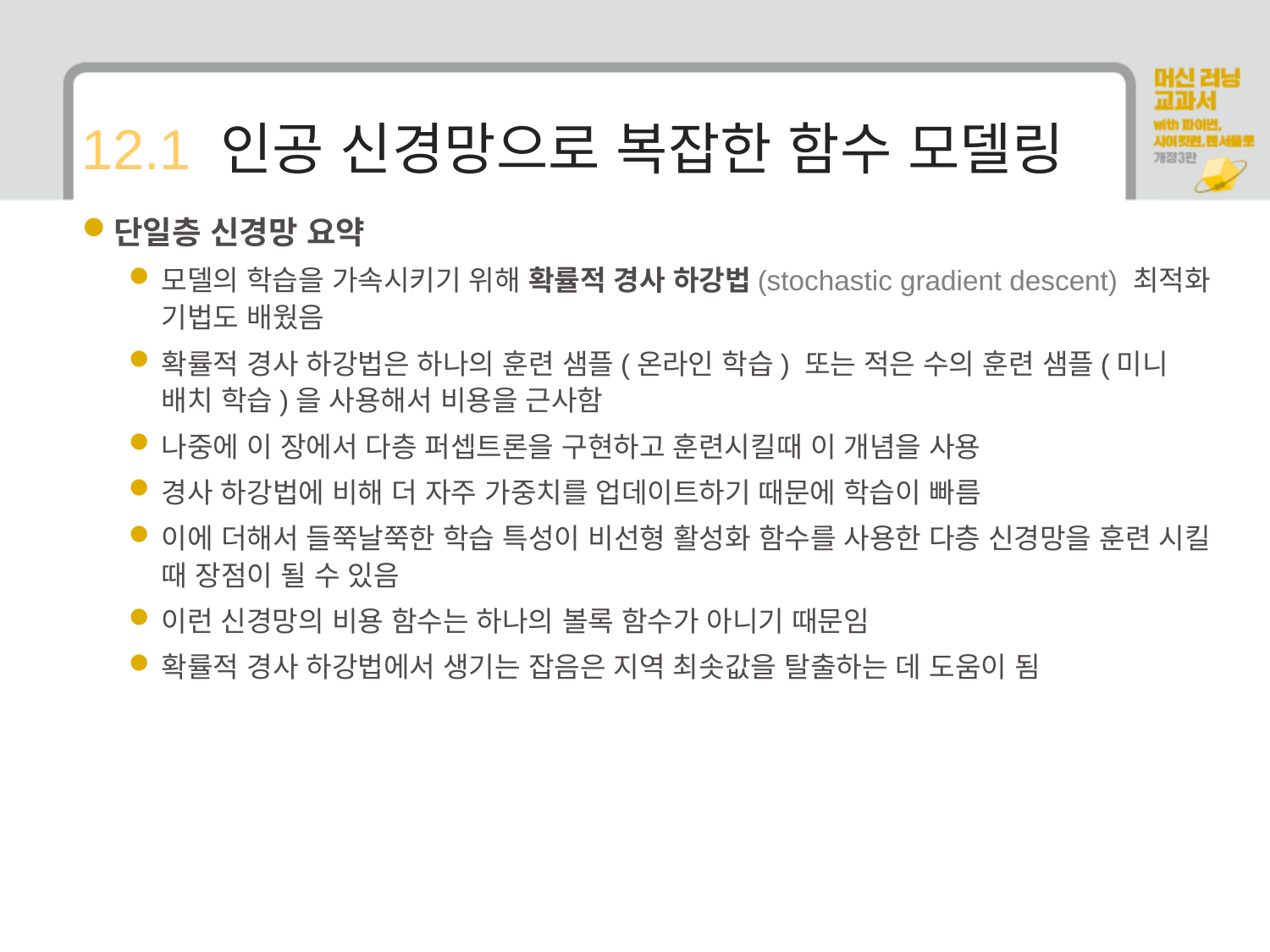

# 12.1 인공 신경망으로 복잡한 함수 모델링
단일층 신경망 요약
모델의 학습을 가속시키기 위해 확률적 경사 하강법(stochastic gradient descent) 최적화 기법도 배웠음
확률적 경사 하강법은 하나의 훈련 샘플(온라인 학습) 또는 적은 수의 훈련 샘플(미니 배치 학습)을 사용해서 비용을 근사함
나중에 이 장에서 다층 퍼셉트론을 구현하고 훈련시킬때 이 개념을 사용
경사 하강법에 비해 더 자주 가중치를 업데이트하기 때문에 학습이 빠름
이에 더해서 들쭉날쭉한 학습 특성이 비선형 활성화 함수를 사용한 다층 신경망을 훈련 시킬 때 장점이 될 수 있음
이런 신경망의 비용 함수는 하나의 볼록 함수가 아니기 때문임
확률적 경사 하강법에서 생기는 잡음은 지역 최솟값을 탈출하는 데 도움이 됨